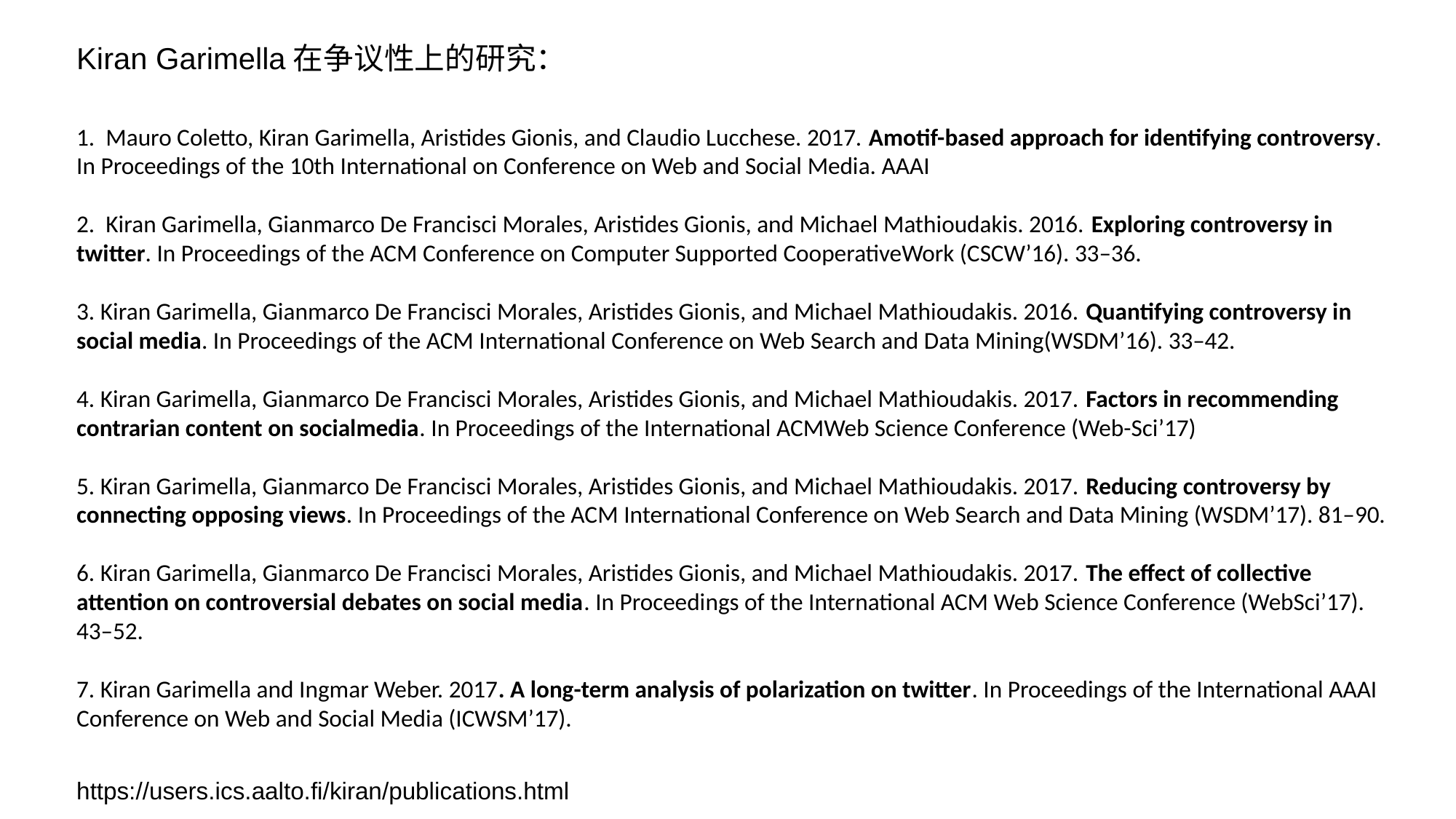

Kiran Garimella在争议性上的研究：

1.  Mauro Coletto, Kiran Garimella, Aristides Gionis, and Claudio Lucchese. 2017. Amotif-based approach for identifying controversy. In Proceedings of the 10th International on Conference on Web and Social Media. AAAI

2.  Kiran Garimella, Gianmarco De Francisci Morales, Aristides Gionis, and Michael Mathioudakis. 2016. Exploring controversy in twitter. In Proceedings of the ACM Conference on Computer Supported CooperativeWork (CSCW’16). 33–36.

3. Kiran Garimella, Gianmarco De Francisci Morales, Aristides Gionis, and Michael Mathioudakis. 2016. Quantifying controversy in social media. In Proceedings of the ACM International Conference on Web Search and Data Mining(WSDM’16). 33–42.

4. Kiran Garimella, Gianmarco De Francisci Morales, Aristides Gionis, and Michael Mathioudakis. 2017. Factors in recommending contrarian content on socialmedia. In Proceedings of the International ACMWeb Science Conference (Web-Sci’17)

5. Kiran Garimella, Gianmarco De Francisci Morales, Aristides Gionis, and Michael Mathioudakis. 2017. Reducing controversy by connecting opposing views. In Proceedings of the ACM International Conference on Web Search and Data Mining (WSDM’17). 81–90.

6. Kiran Garimella, Gianmarco De Francisci Morales, Aristides Gionis, and Michael Mathioudakis. 2017. The effect of collective attention on controversial debates on social media. In Proceedings of the International ACM Web Science Conference (WebSci’17). 43–52.

7. Kiran Garimella and Ingmar Weber. 2017. A long-term analysis of polarization on twitter. In Proceedings of the International AAAI Conference on Web and Social Media (ICWSM’17).

https://users.ics.aalto.fi/kiran/publications.html